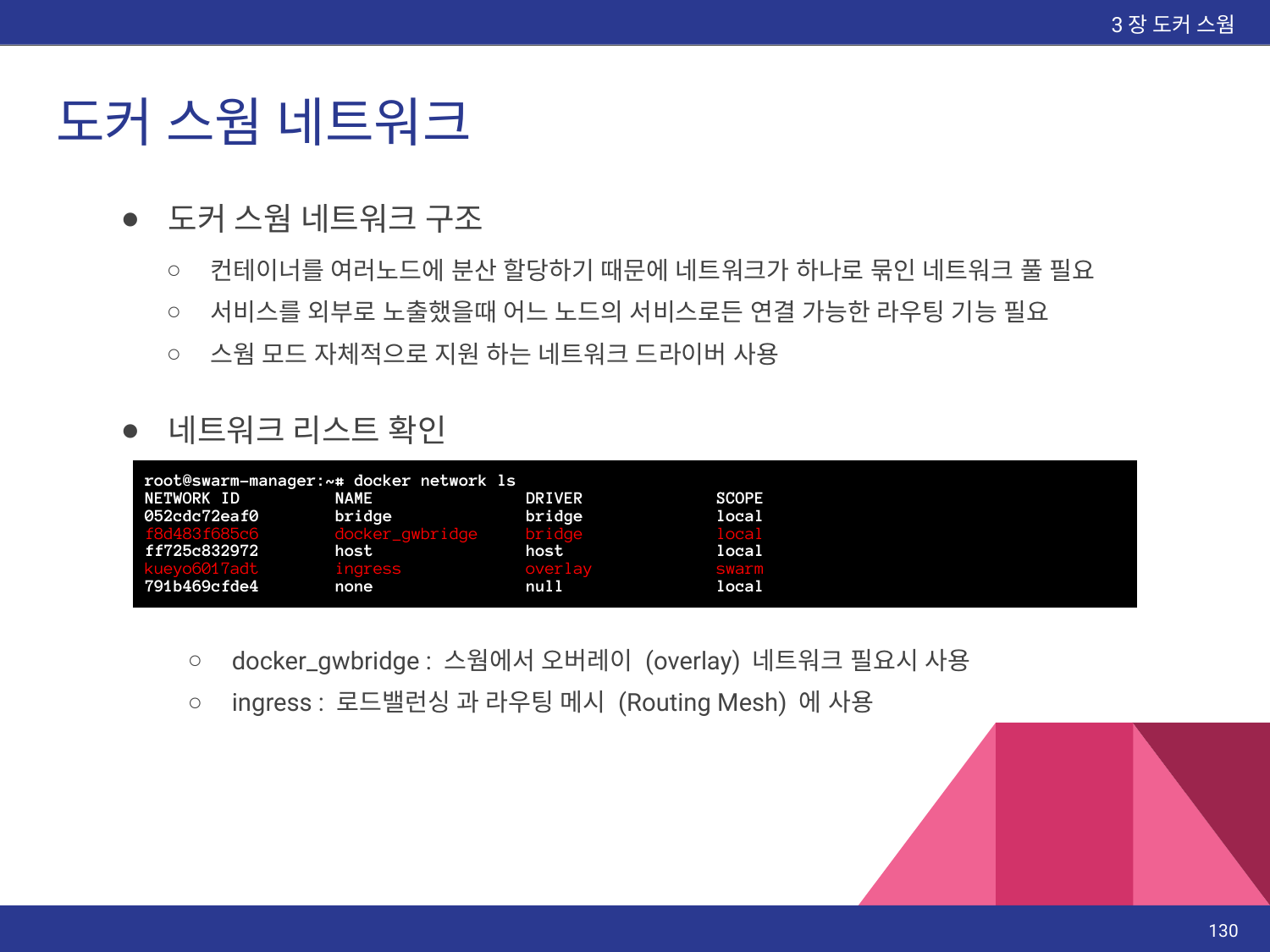

3장 도커 스웜

# 도커 스웜 네트워크
도커 스웜 네트워크 구조

컨테이너를 여러노드에 분산 할당하기 때문에 네트워크가 하나로 묶인 네트워크 풀 필요
서비스를 외부로 노출했을때 어느 노드의 서비스로든 연결 가능한 라우팅 기능 필요
스웜 모드 자체적으로 지원 하는 네트워크 드라이버 사용
네트워크 리스트 확인

| root@swarm-manager:~# docker network ls NETWORK ID NAME DRIVER SCOPE 052cdc72eaf0 bridge bridge local f8d483f685c6 docker\_gwbridge bridge local ff725c832972 host host local kueyo6017adt ingress overlay swarm 791b469cfde4 none null local |
| --- |
docker_gwbridge : 스웜에서 오버레이 (overlay) 네트워크 필요시 사용
ingress : 로드밸런싱 과 라우팅 메시 (Routing Mesh) 에 사용
130